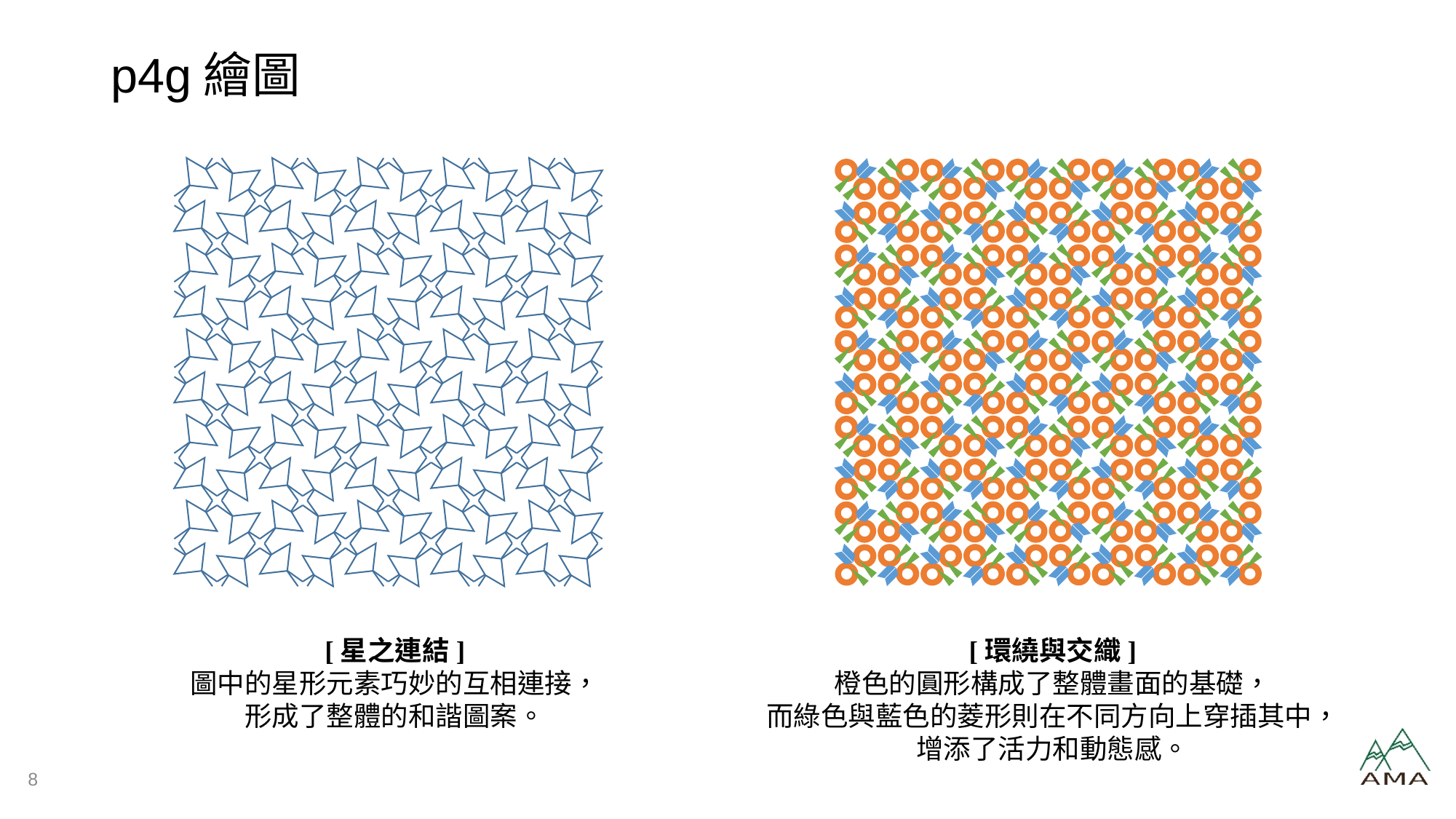

# p4g繪圖

[星之連結]
圖中的星形元素巧妙的互相連接，
形成了整體的和諧圖案。
[環繞與交織]
橙色的圓形構成了整體畫面的基礎，
而綠色與藍色的菱形則在不同方向上穿插其中，
增添了活力和動態感。
8